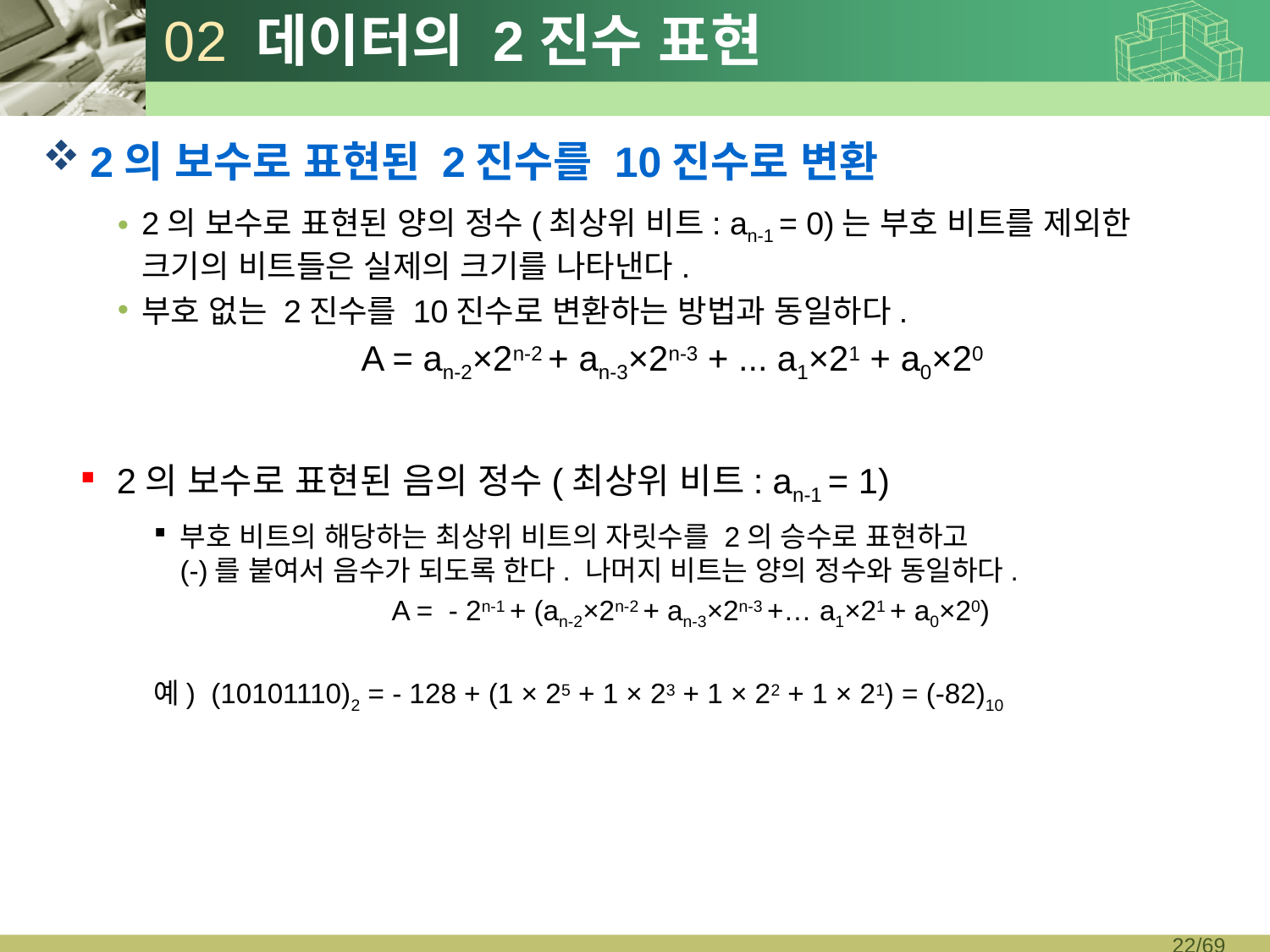

# 02 데이터의 2진수 표현
2의 보수로 표현된 2진수를 10진수로 변환
2의 보수로 표현된 양의 정수(최상위 비트: an-1 = 0)는 부호 비트를 제외한 크기의 비트들은 실제의 크기를 나타낸다.
부호 없는 2진수를 10진수로 변환하는 방법과 동일하다.
A = an-2×2n-2 + an-3×2n-3 + ... a1×21 + a0×20

2의 보수로 표현된 음의 정수(최상위 비트: an-1 = 1)
부호 비트의 해당하는 최상위 비트의 자릿수를 2의 승수로 표현하고
(-)를 붙여서 음수가 되도록 한다. 나머지 비트는 양의 정수와 동일하다.
A =  - 2n-1 + (an-2×2n-2 + an-3×2n-3 +… a1×21 + a0×20)

예)  (10101110)2 = - 128 + (1 × 25 + 1 × 23 + 1 × 22 + 1 × 21) = (-82)10